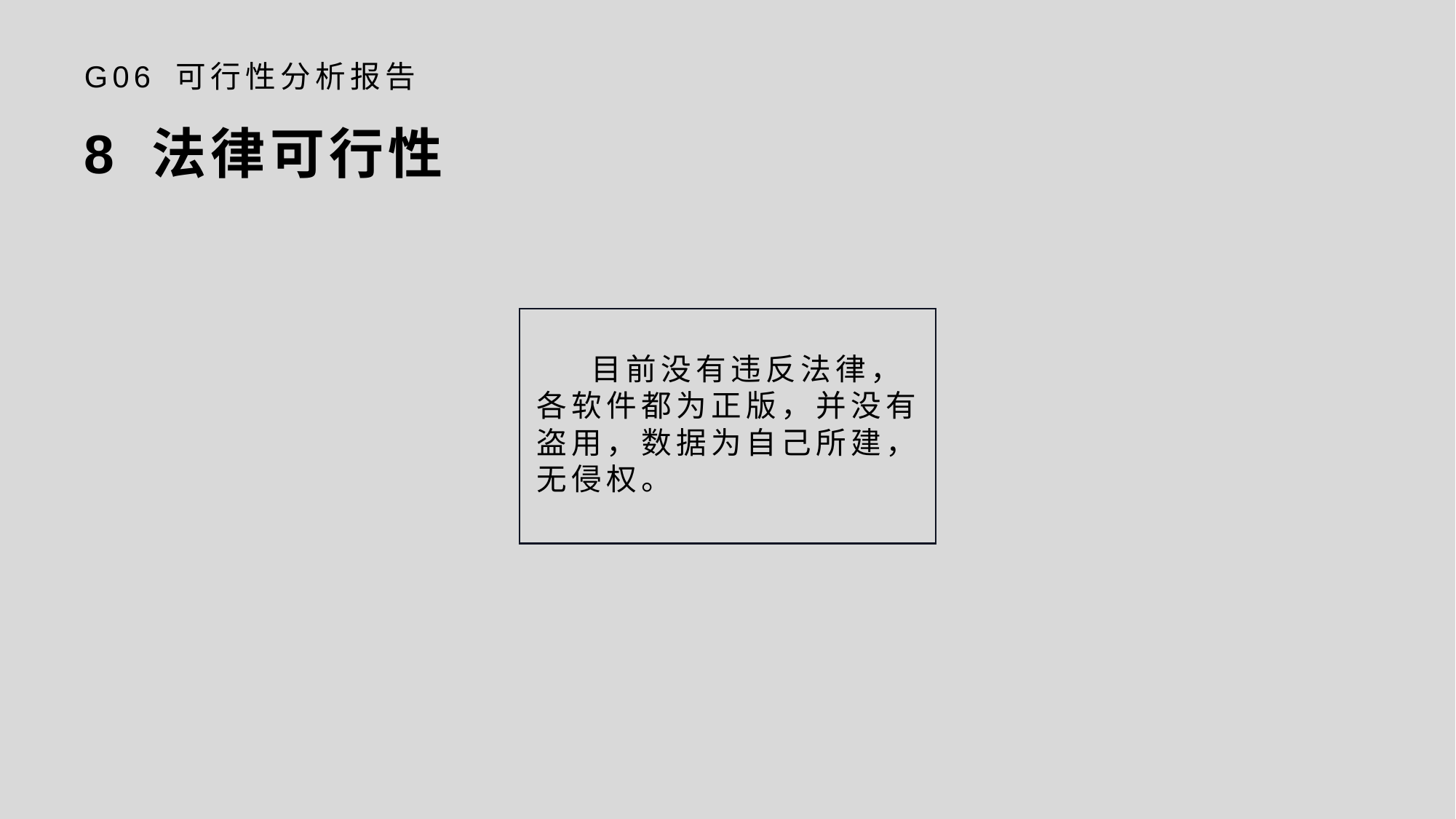

G06 可行性分析报告
8 法律可行性

目前没有违反法律，各软件都为正版，并没有盗用，数据为自己所建，无侵权。